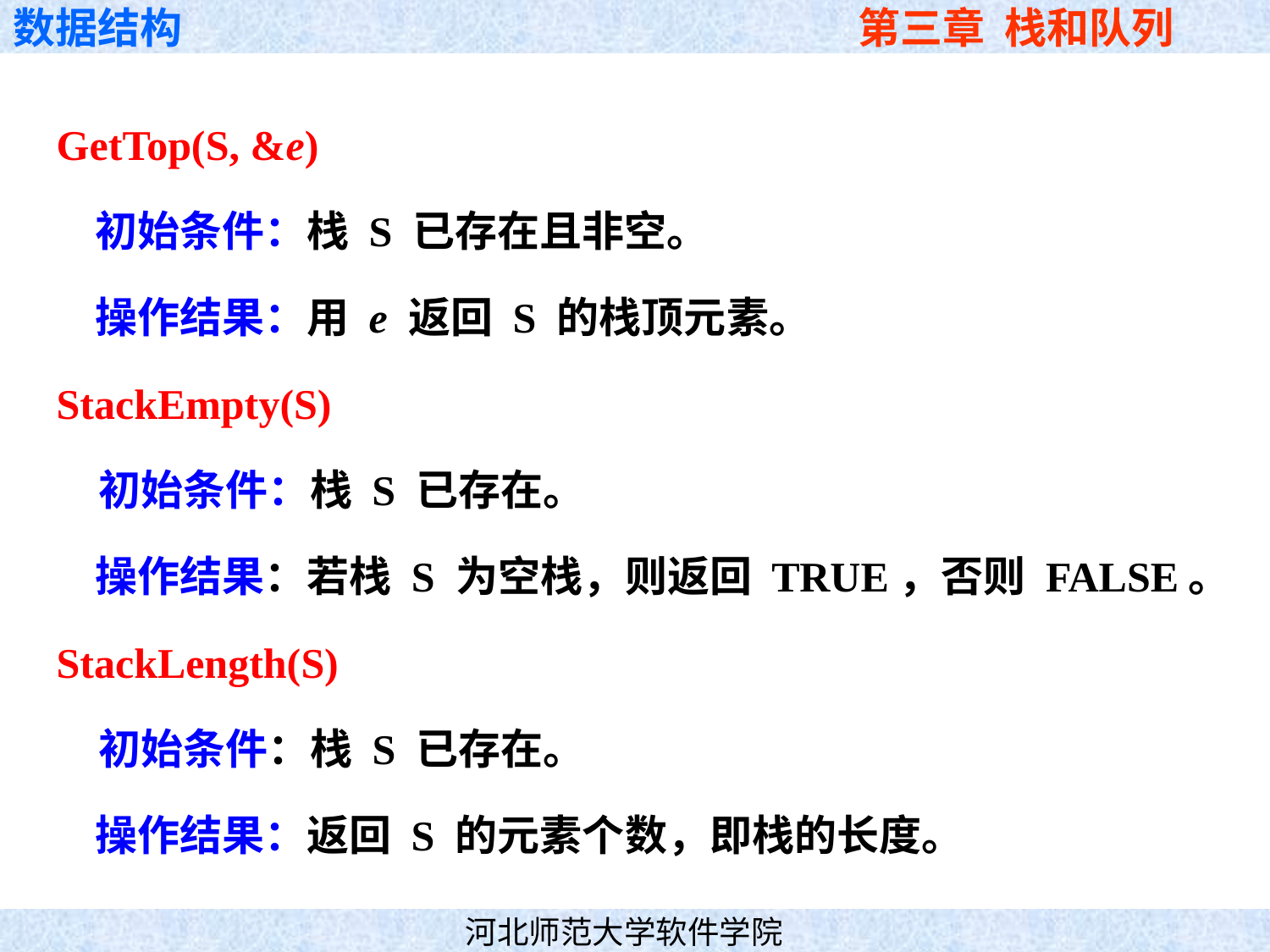

GetTop(S, &e)
   初始条件：栈 S 已存在且非空。
   操作结果：用 e 返回 S 的栈顶元素。
StackEmpty(S)
   初始条件：栈 S 已存在。
   操作结果：若栈 S 为空栈，则返回 TRUE，否则 FALSE。
StackLength(S)
   初始条件：栈 S 已存在。
   操作结果：返回 S 的元素个数，即栈的长度。